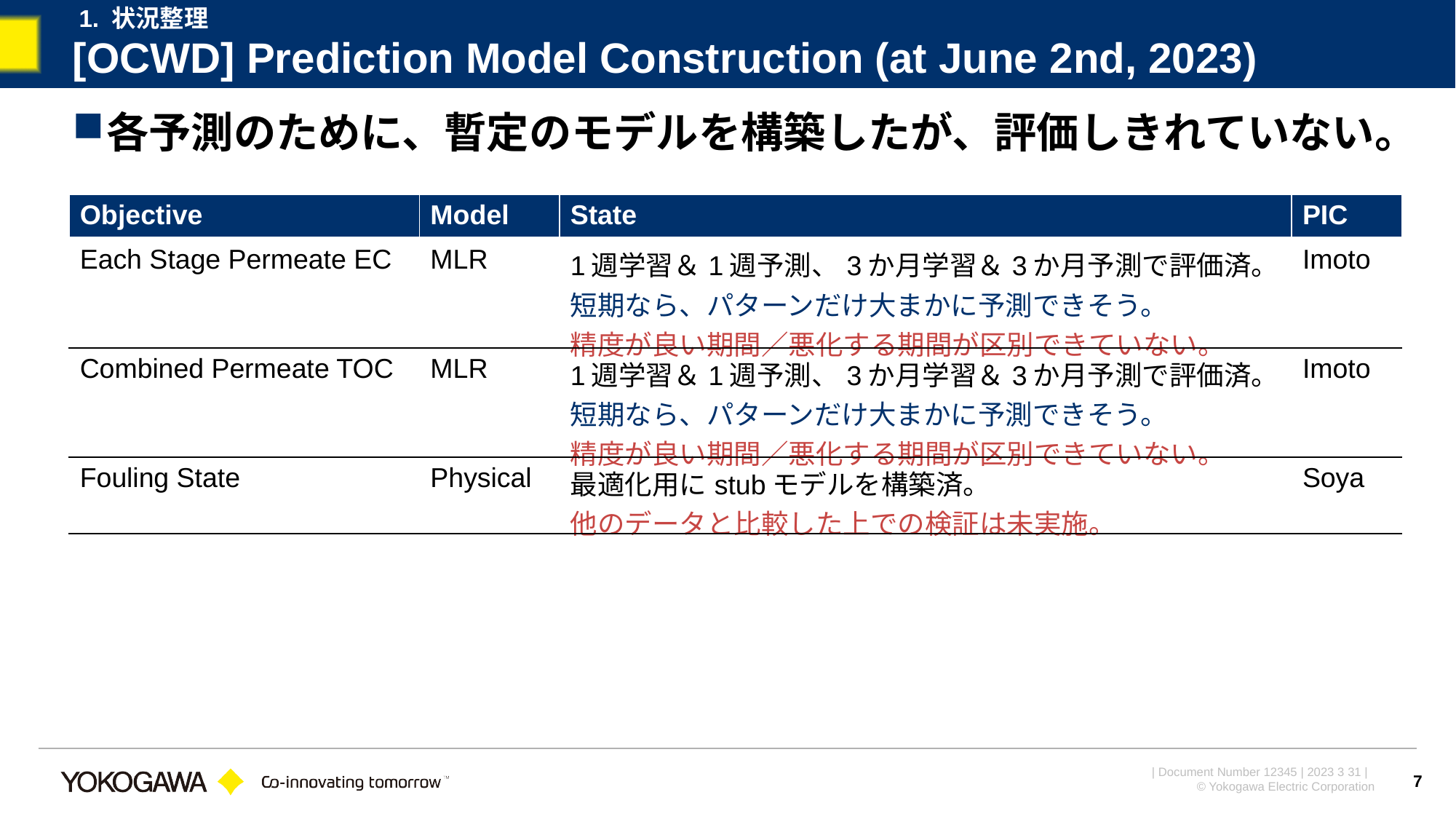

1. 状況整理
# [OCWD] Prediction Model Construction (at June 2nd, 2023)
各予測のために、暫定のモデルを構築したが、評価しきれていない。
| Objective | Model | State | PIC |
| --- | --- | --- | --- |
| Each Stage Permeate EC | MLR | 1週学習＆1週予測、3か月学習＆3か月予測で評価済。 短期なら、パターンだけ大まかに予測できそう。 精度が良い期間／悪化する期間が区別できていない。 | Imoto |
| Combined Permeate TOC | MLR | 1週学習＆1週予測、3か月学習＆3か月予測で評価済。 短期なら、パターンだけ大まかに予測できそう。 精度が良い期間／悪化する期間が区別できていない。 | Imoto |
| Fouling State | Physical | 最適化用にstubモデルを構築済。 他のデータと比較した上での検証は未実施。 | Soya |
7